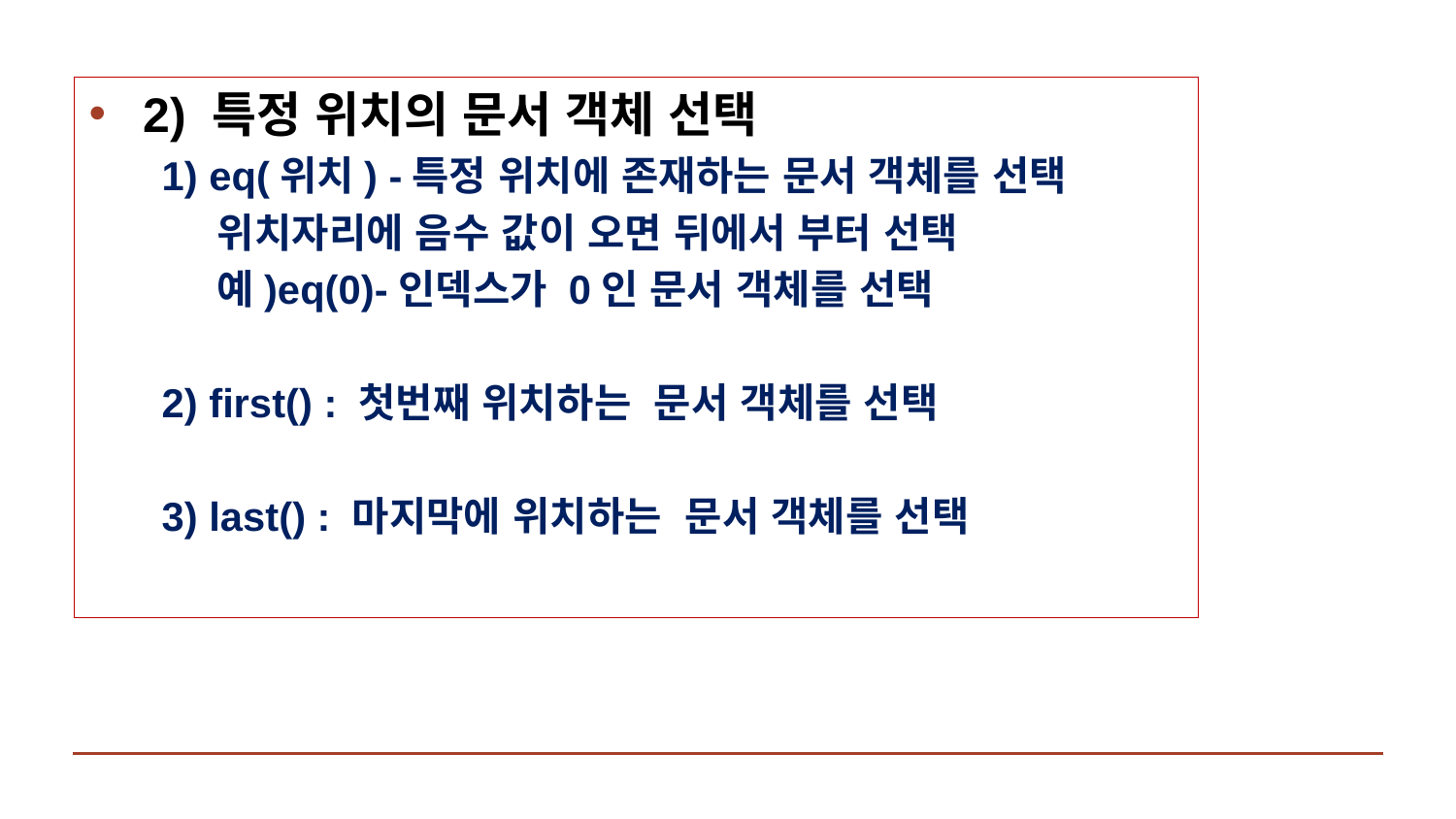

2) 특정 위치의 문서 객체 선택
1) eq(위치) -특정 위치에 존재하는 문서 객체를 선택
    위치자리에 음수 값이 오면 뒤에서 부터 선택
    예)eq(0)-인덱스가 0인 문서 객체를 선택

2) first() : 첫번째 위치하는  문서 객체를 선택

3) last() : 마지막에 위치하는  문서 객체를 선택